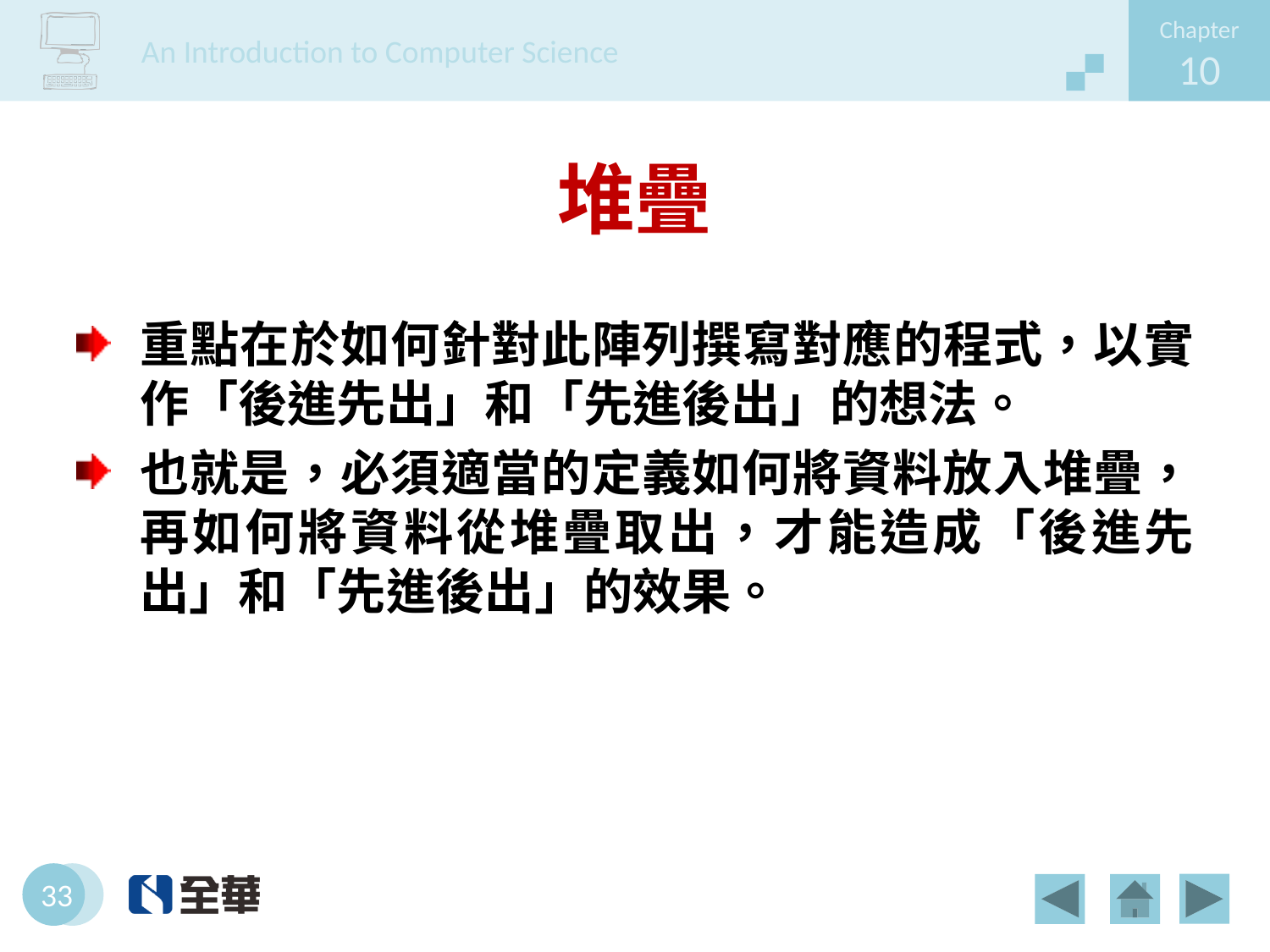

# 堆疊
重點在於如何針對此陣列撰寫對應的程式，以實作「後進先出」和「先進後出」的想法。
也就是，必須適當的定義如何將資料放入堆疊，再如何將資料從堆疊取出，才能造成「後進先出」和「先進後出」的效果。